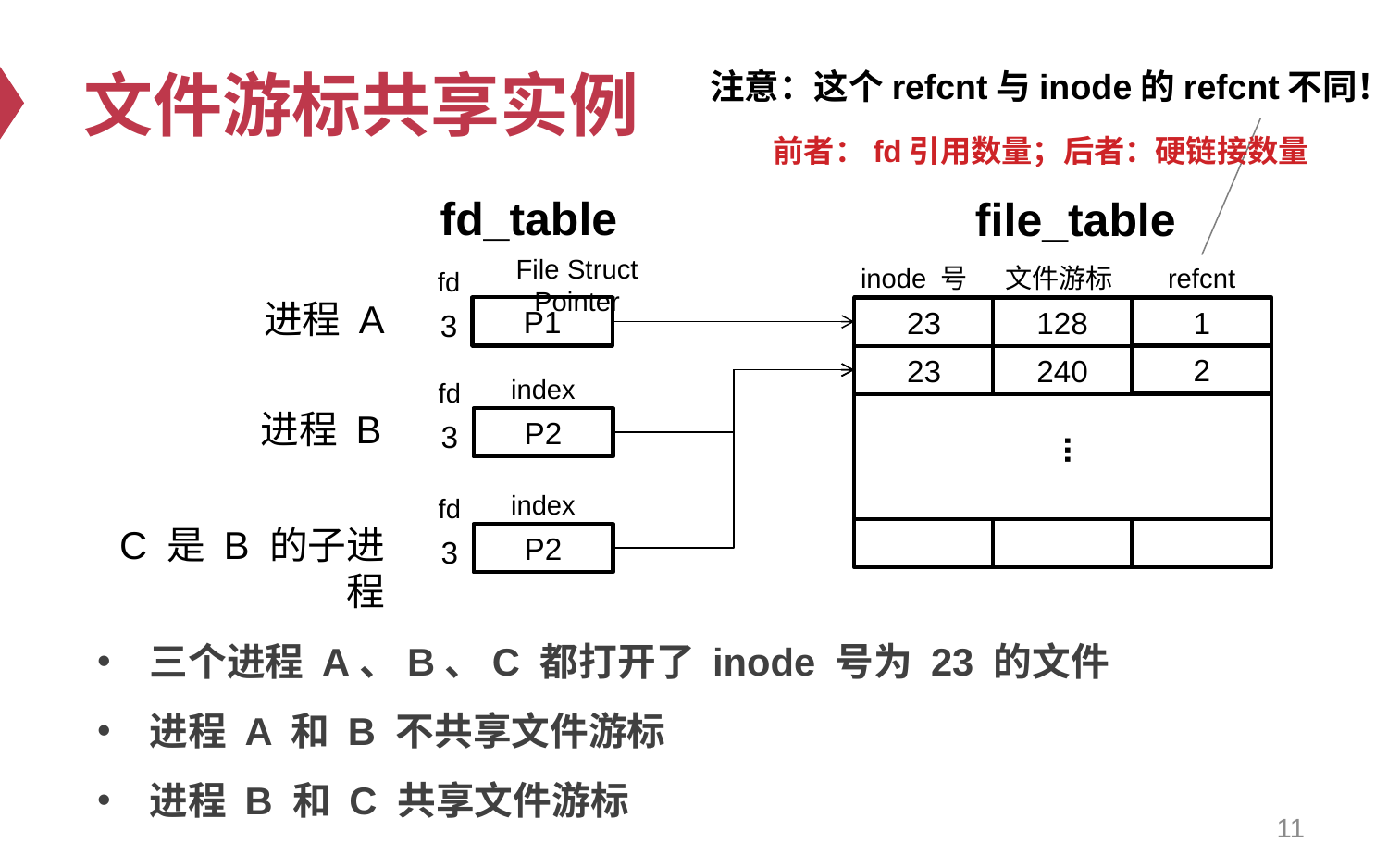

# 文件游标共享实例
注意：这个refcnt与inode的refcnt不同！
前者：fd引用数量；后者：硬链接数量
fd_table
file_table
File Struct Pointer
inode 号
文件游标
refcnt
fd
进程 A
P1
23
128
1
3
2
23
240
index
fd
进程 B
P2
3
...
index
fd
C 是 B 的子进程

P2
3
三个进程 A、B、C 都打开了 inode 号为 23 的文件
进程 A 和 B 不共享文件游标
进程 B 和 C 共享文件游标
11